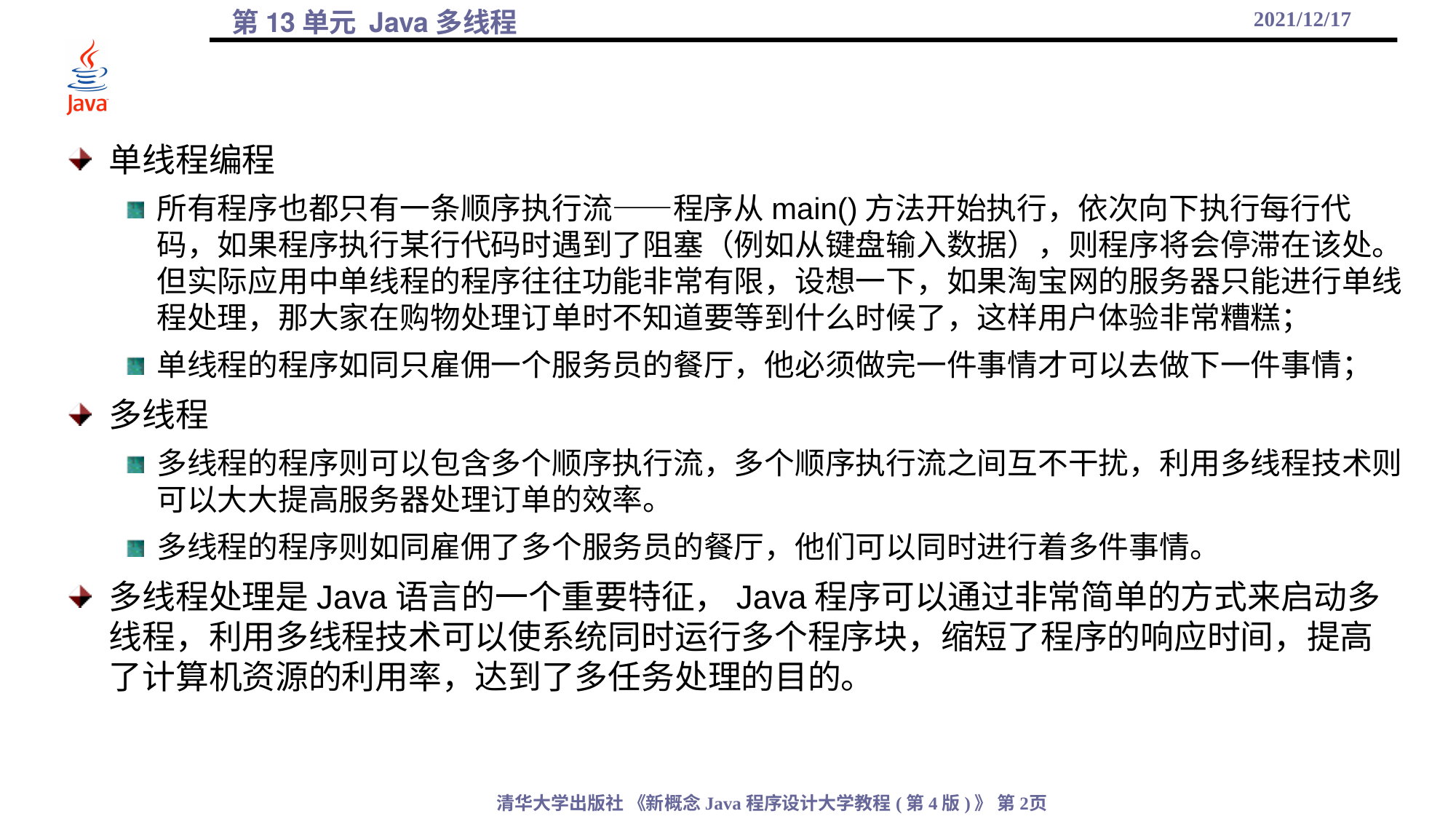

2021/12/17
单线程编程
所有程序也都只有一条顺序执行流——程序从main()方法开始执行，依次向下执行每行代码，如果程序执行某行代码时遇到了阻塞（例如从键盘输入数据），则程序将会停滞在该处。但实际应用中单线程的程序往往功能非常有限，设想一下，如果淘宝网的服务器只能进行单线程处理，那大家在购物处理订单时不知道要等到什么时候了，这样用户体验非常糟糕；
单线程的程序如同只雇佣一个服务员的餐厅，他必须做完一件事情才可以去做下一件事情；
多线程
多线程的程序则可以包含多个顺序执行流，多个顺序执行流之间互不干扰，利用多线程技术则可以大大提高服务器处理订单的效率。
多线程的程序则如同雇佣了多个服务员的餐厅，他们可以同时进行着多件事情。
多线程处理是Java语言的一个重要特征，Java程序可以通过非常简单的方式来启动多线程，利用多线程技术可以使系统同时运行多个程序块，缩短了程序的响应时间，提高了计算机资源的利用率，达到了多任务处理的目的。